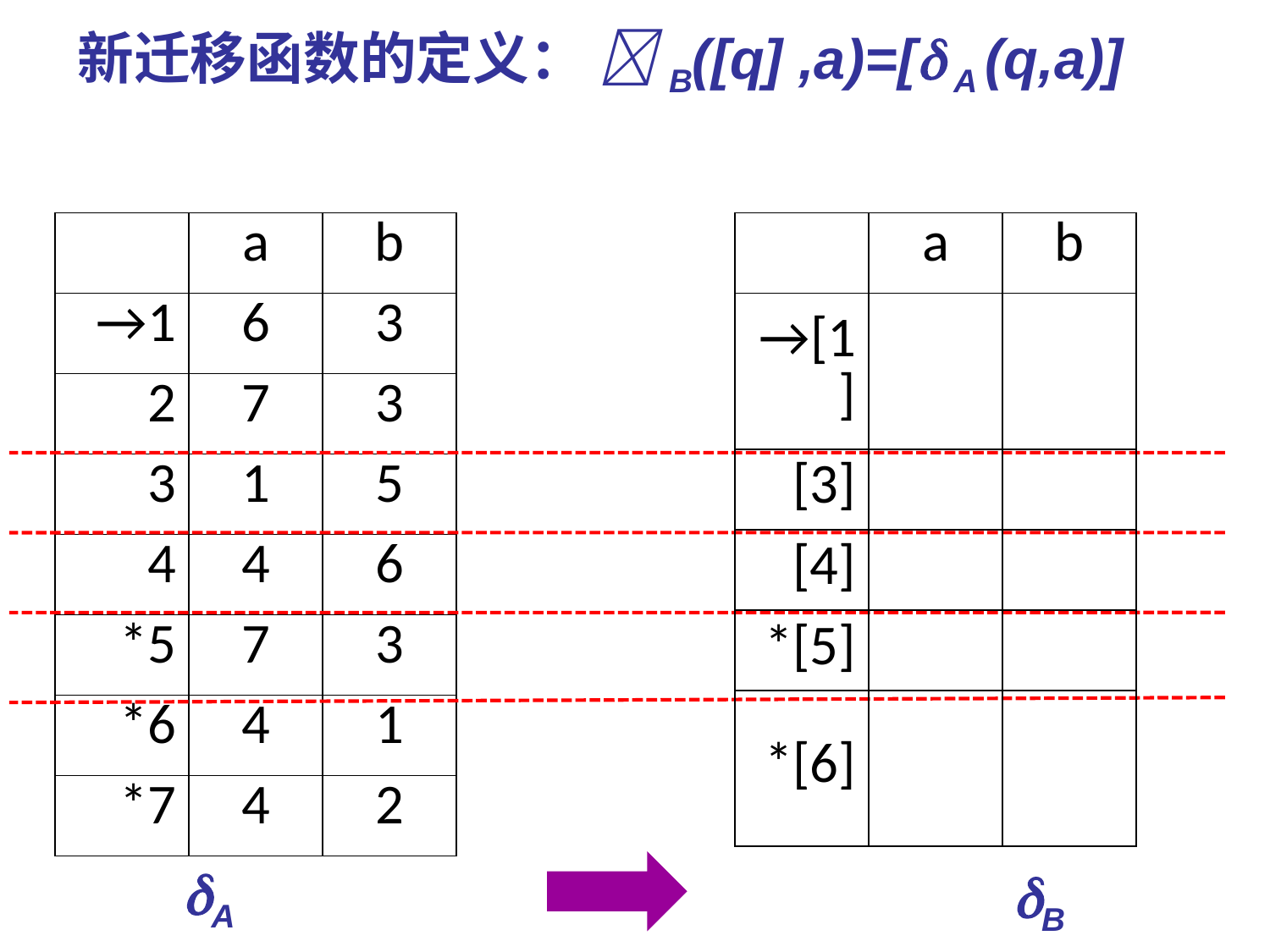

新迁移函数的定义： δB([q] ,a)=[δ A (q,a)]
|  | a | b |
| --- | --- | --- |
| →1 | 6 | 3 |
| 2 | 7 | 3 |
| 3 | 1 | 5 |
| 4 | 4 | 6 |
| \*5 | 7 | 3 |
| \*6 | 4 | 1 |
| \*7 | 4 | 2 |
|  | a | b |
| --- | --- | --- |
| →[1] |  |  |
| [3] |  |  |
| [4] |  |  |
| \*[5] |  |  |
| \*[6] |  |  |

δA

δB